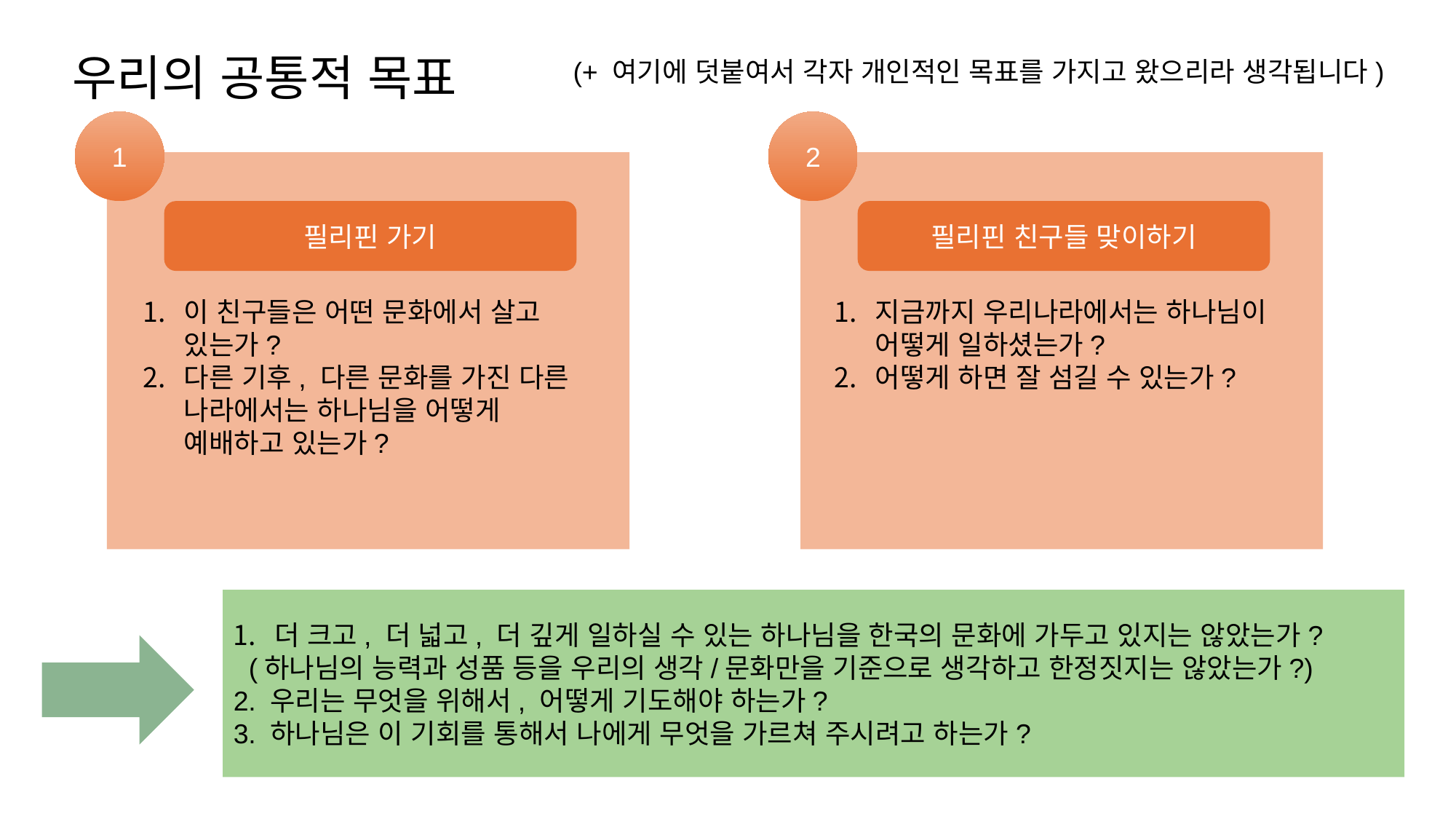

우리의 공통적 목표
(+ 여기에 덧붙여서 각자 개인적인 목표를 가지고 왔으리라 생각됩니다)
1
2

필리핀 가기
필리핀 친구들 맞이하기
이 친구들은 어떤 문화에서 살고 있는가?
다른 기후, 다른 문화를 가진 다른 나라에서는 하나님을 어떻게 예배하고 있는가?
지금까지 우리나라에서는 하나님이 어떻게 일하셨는가?
어떻게 하면 잘 섬길 수 있는가?
더 크고, 더 넓고, 더 깊게 일하실 수 있는 하나님을 한국의 문화에 가두고 있지는 않았는가?
  (하나님의 능력과 성품 등을 우리의 생각/문화만을 기준으로 생각하고 한정짓지는 않았는가?)
2. 우리는 무엇을 위해서, 어떻게 기도해야 하는가?
3. 하나님은 이 기회를 통해서 나에게 무엇을 가르쳐 주시려고 하는가?